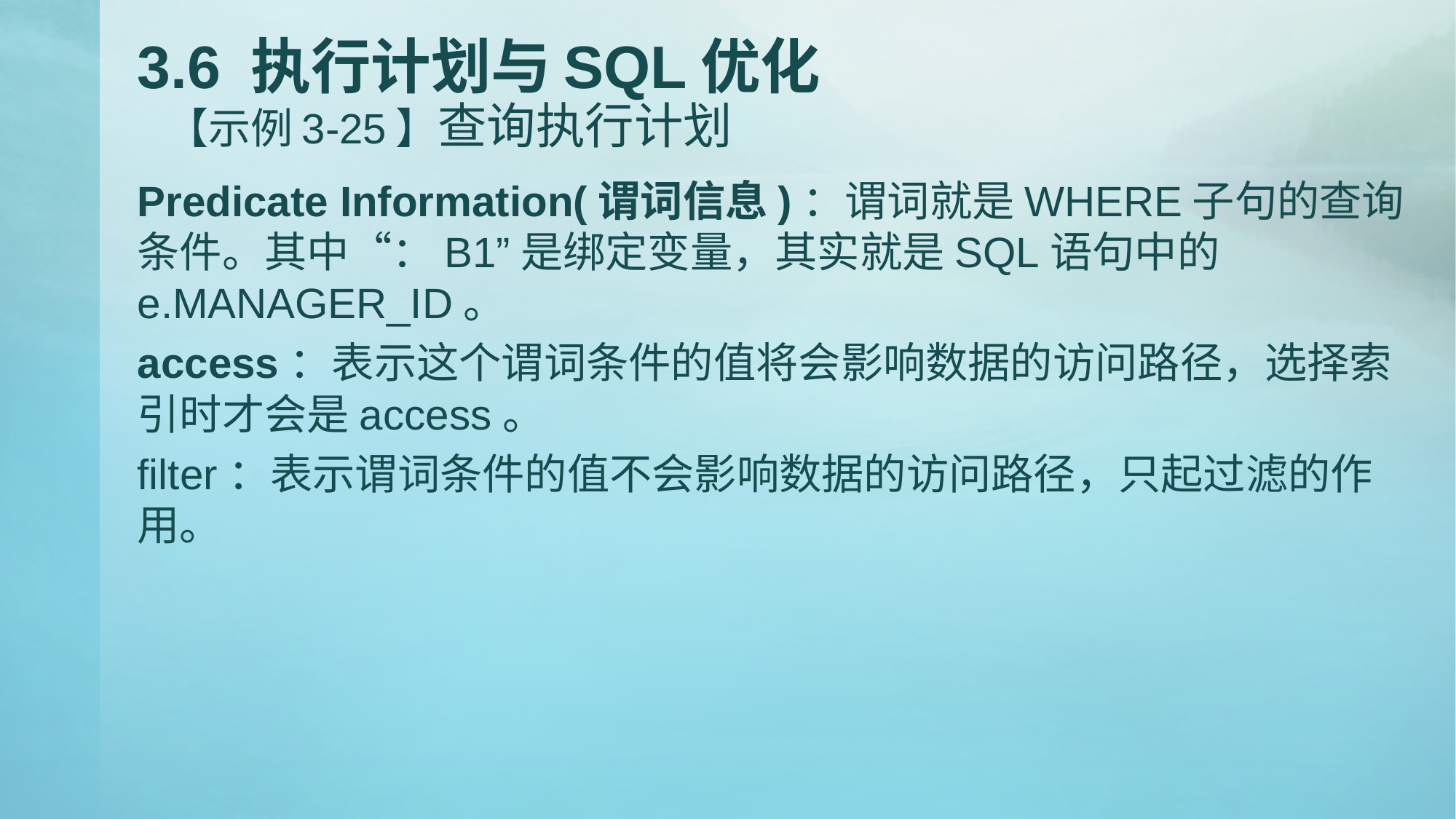

# 3.6 执行计划与SQL优化 【示例3-25】查询执行计划
Predicate Information(谓词信息)：谓词就是WHERE子句的查询条件。其中“：B1”是绑定变量，其实就是SQL语句中的e.MANAGER_ID。
access：表示这个谓词条件的值将会影响数据的访问路径，选择索引时才会是access。
filter：表示谓词条件的值不会影响数据的访问路径，只起过滤的作用。